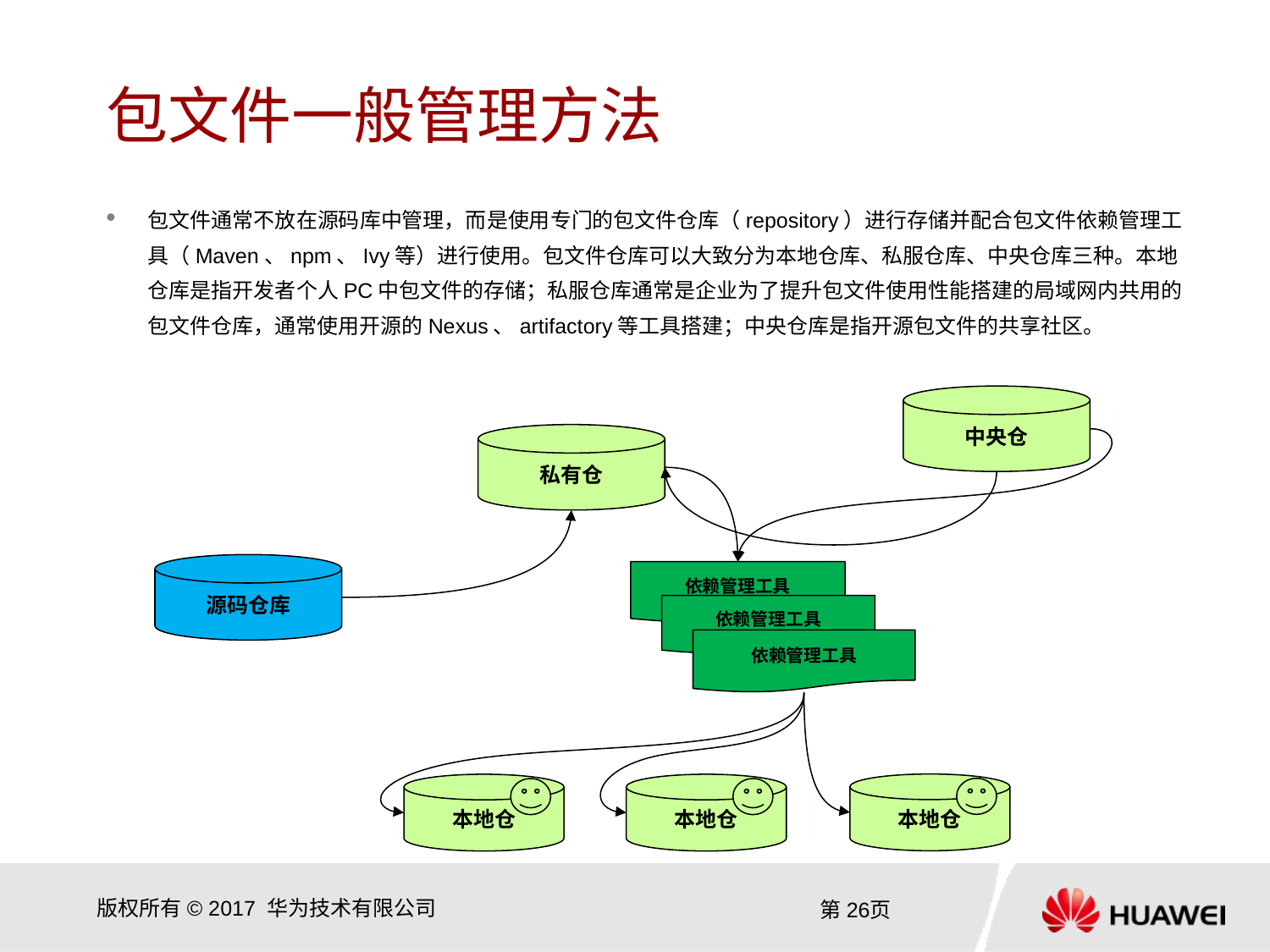

# 包文件一般管理方法
包文件通常不放在源码库中管理，而是使用专门的包文件仓库（repository）进行存储并配合包文件依赖管理工具（Maven、npm、Ivy等）进行使用。包文件仓库可以大致分为本地仓库、私服仓库、中央仓库三种。本地仓库是指开发者个人PC中包文件的存储；私服仓库通常是企业为了提升包文件使用性能搭建的局域网内共用的包文件仓库，通常使用开源的Nexus、artifactory等工具搭建；中央仓库是指开源包文件的共享社区。

中央仓
私有仓
源码仓库
依赖管理工具
依赖管理工具
依赖管理工具
本地仓
本地仓
本地仓